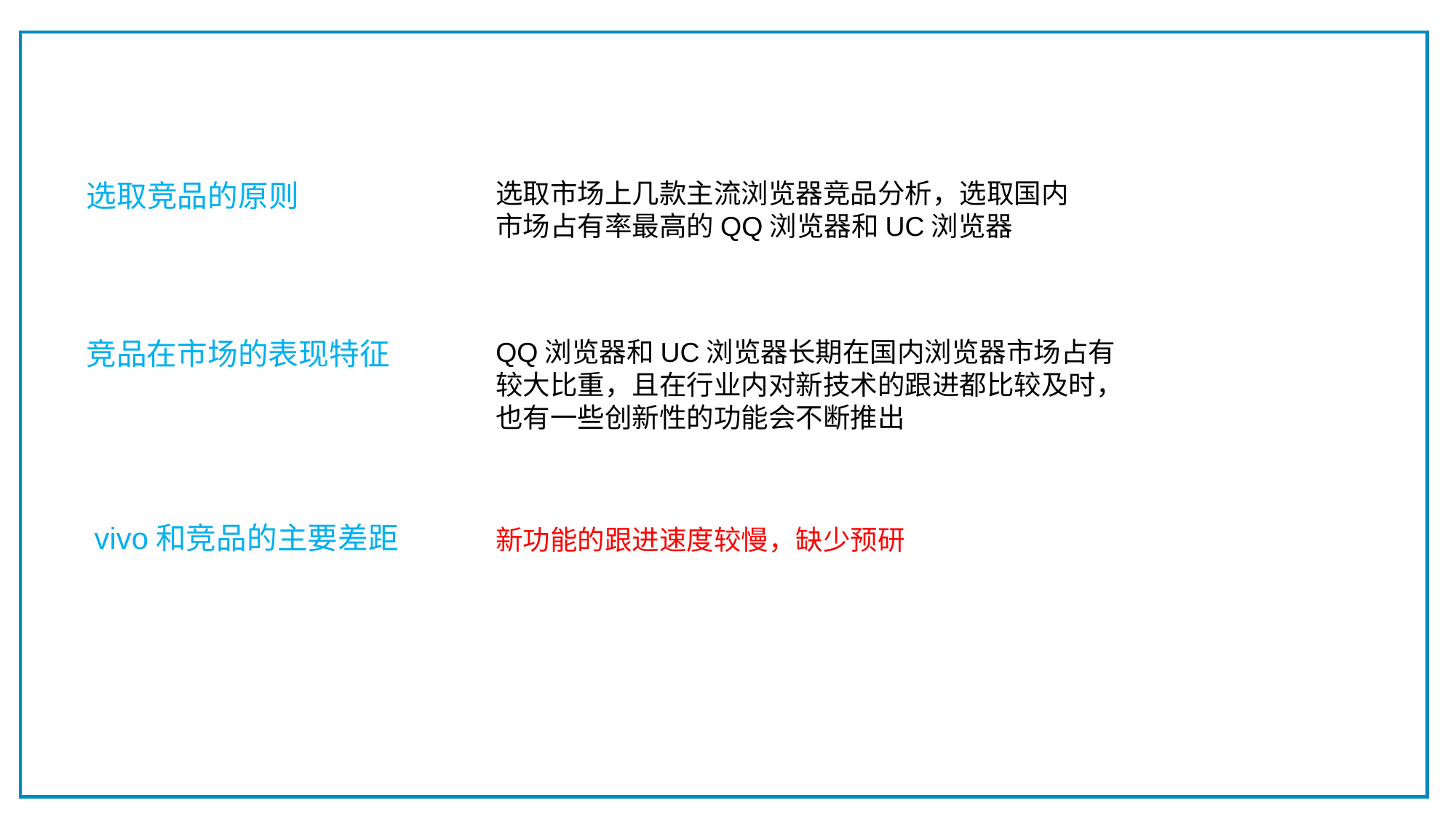

选取竞品的原则
选取市场上几款主流浏览器竞品分析，选取国内市场占有率最高的QQ浏览器和UC浏览器
竞品在市场的表现特征
QQ浏览器和UC浏览器长期在国内浏览器市场占有较大比重，且在行业内对新技术的跟进都比较及时，也有一些创新性的功能会不断推出
vivo和竞品的主要差距
新功能的跟进速度较慢，缺少预研